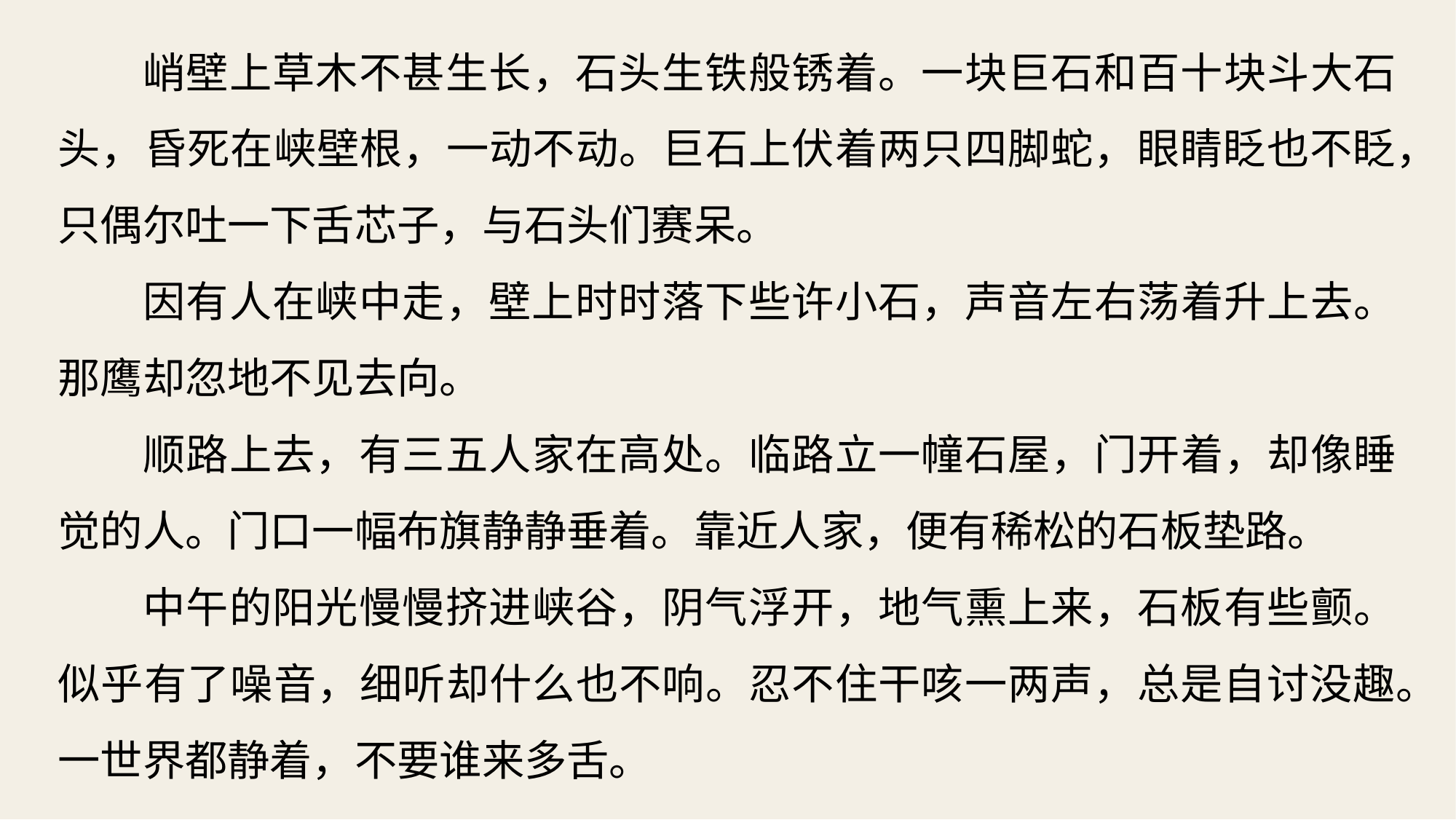

峭壁上草木不甚生长，石头生铁般锈着。一块巨石和百十块斗大石头，昏死在峡壁根，一动不动。巨石上伏着两只四脚蛇，眼睛眨也不眨，只偶尔吐一下舌芯子，与石头们赛呆。
因有人在峡中走，壁上时时落下些许小石，声音左右荡着升上去。那鹰却忽地不见去向。
顺路上去，有三五人家在高处。临路立一幢石屋，门开着，却像睡觉的人。门口一幅布旗静静垂着。靠近人家，便有稀松的石板垫路。
中午的阳光慢慢挤进峡谷，阴气浮开，地气熏上来，石板有些颤。似乎有了噪音，细听却什么也不响。忍不住干咳一两声，总是自讨没趣。一世界都静着，不要谁来多舌。